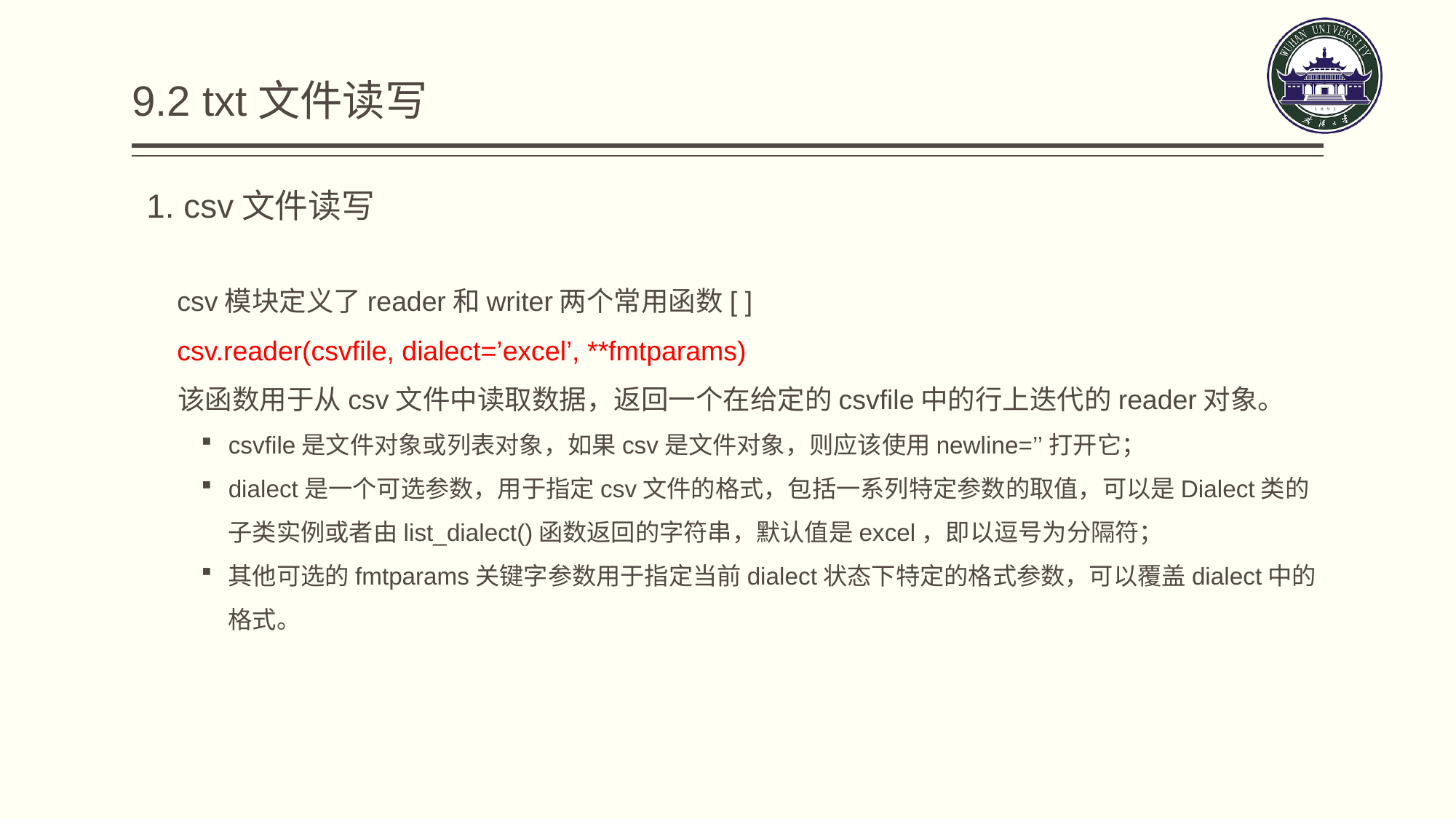

9.2 txt文件读写
1. csv文件读写
    csv模块定义了reader和writer两个常用函数[ ]
    csv.reader(csvfile, dialect=’excel’, **fmtparams)
    该函数用于从csv文件中读取数据，返回一个在给定的csvfile中的行上迭代的reader对象。
csvfile是文件对象或列表对象，如果csv是文件对象，则应该使用newline=’’打开它；
dialect是一个可选参数，用于指定csv文件的格式，包括一系列特定参数的取值，可以是Dialect类的子类实例或者由list_dialect()函数返回的字符串，默认值是excel，即以逗号为分隔符；
其他可选的fmtparams关键字参数用于指定当前dialect状态下特定的格式参数，可以覆盖dialect中的格式。